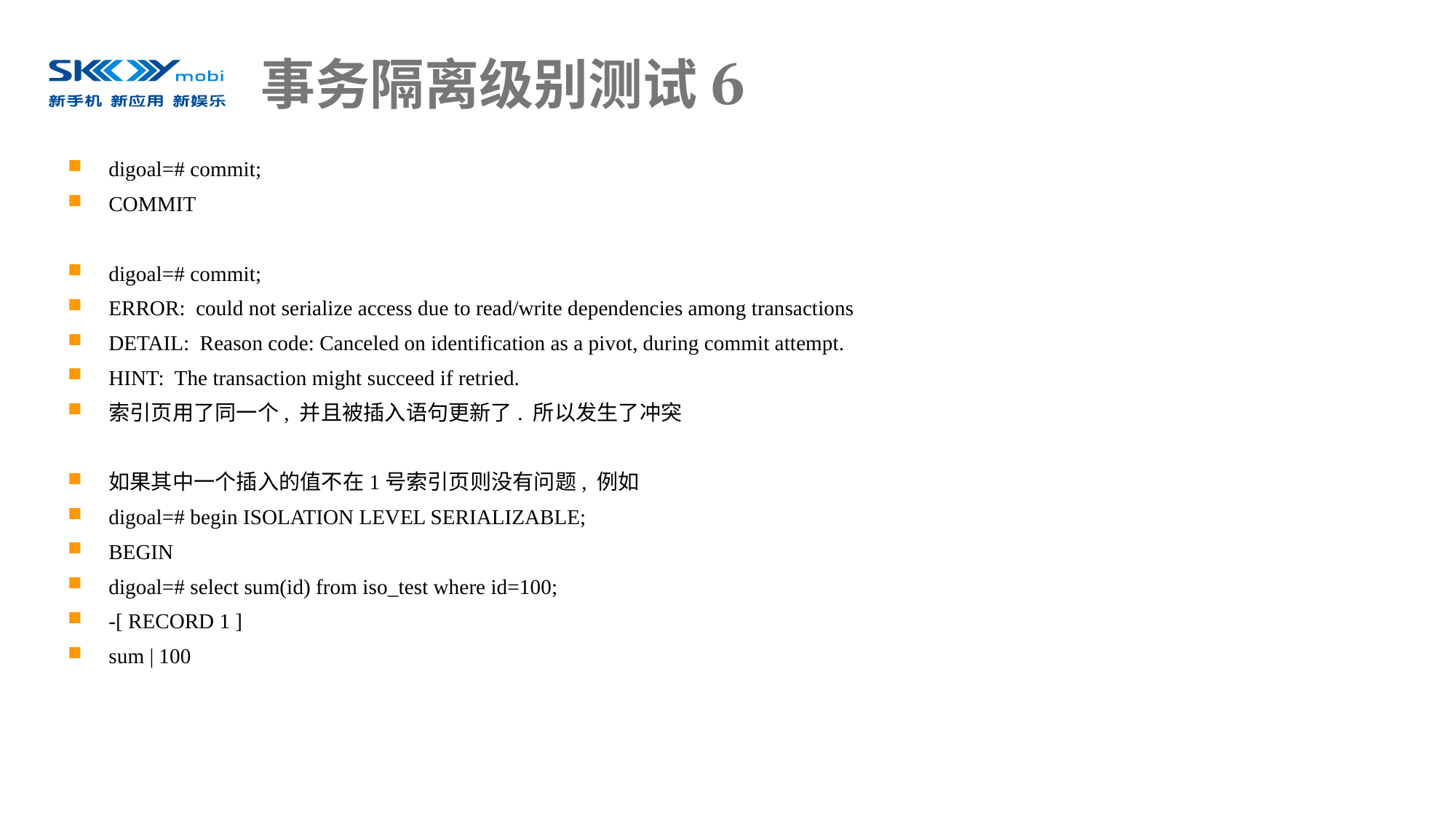

# 事务隔离级别测试6
digoal=# commit;
COMMIT

digoal=# commit;
ERROR:  could not serialize access due to read/write dependencies among transactions
DETAIL:  Reason code: Canceled on identification as a pivot, during commit attempt.
HINT:  The transaction might succeed if retried.
索引页用了同一个, 并且被插入语句更新了. 所以发生了冲突

如果其中一个插入的值不在1号索引页则没有问题, 例如
digoal=# begin ISOLATION LEVEL SERIALIZABLE;
BEGIN
digoal=# select sum(id) from iso_test where id=100;
-[ RECORD 1 ]
sum | 100